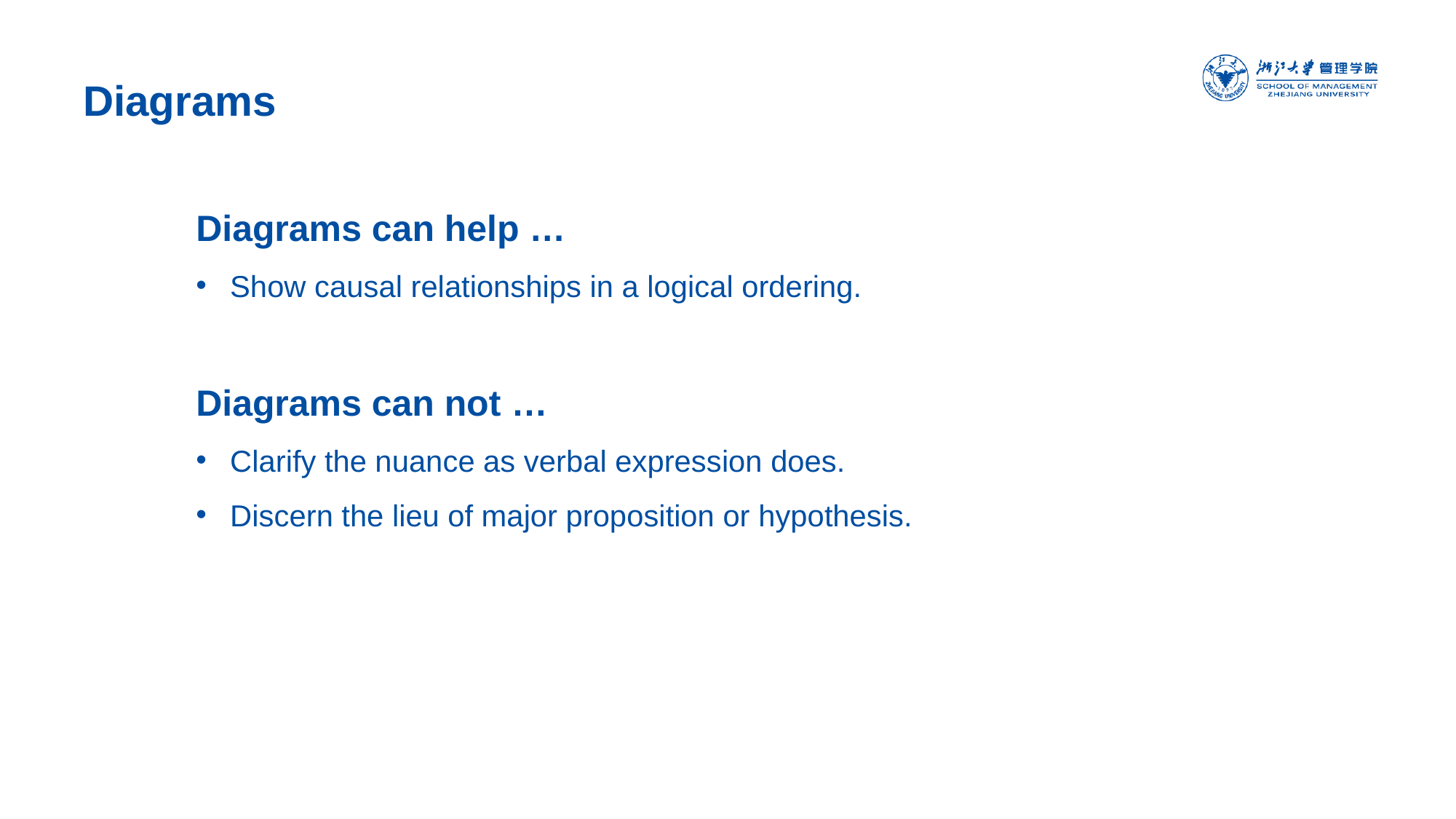

Diagrams
自由版式
内容
Diagrams can help …
Show causal relationships in a logical ordering.

Diagrams can not …
Clarify the nuance as verbal expression does.
Discern the lieu of major proposition or hypothesis.